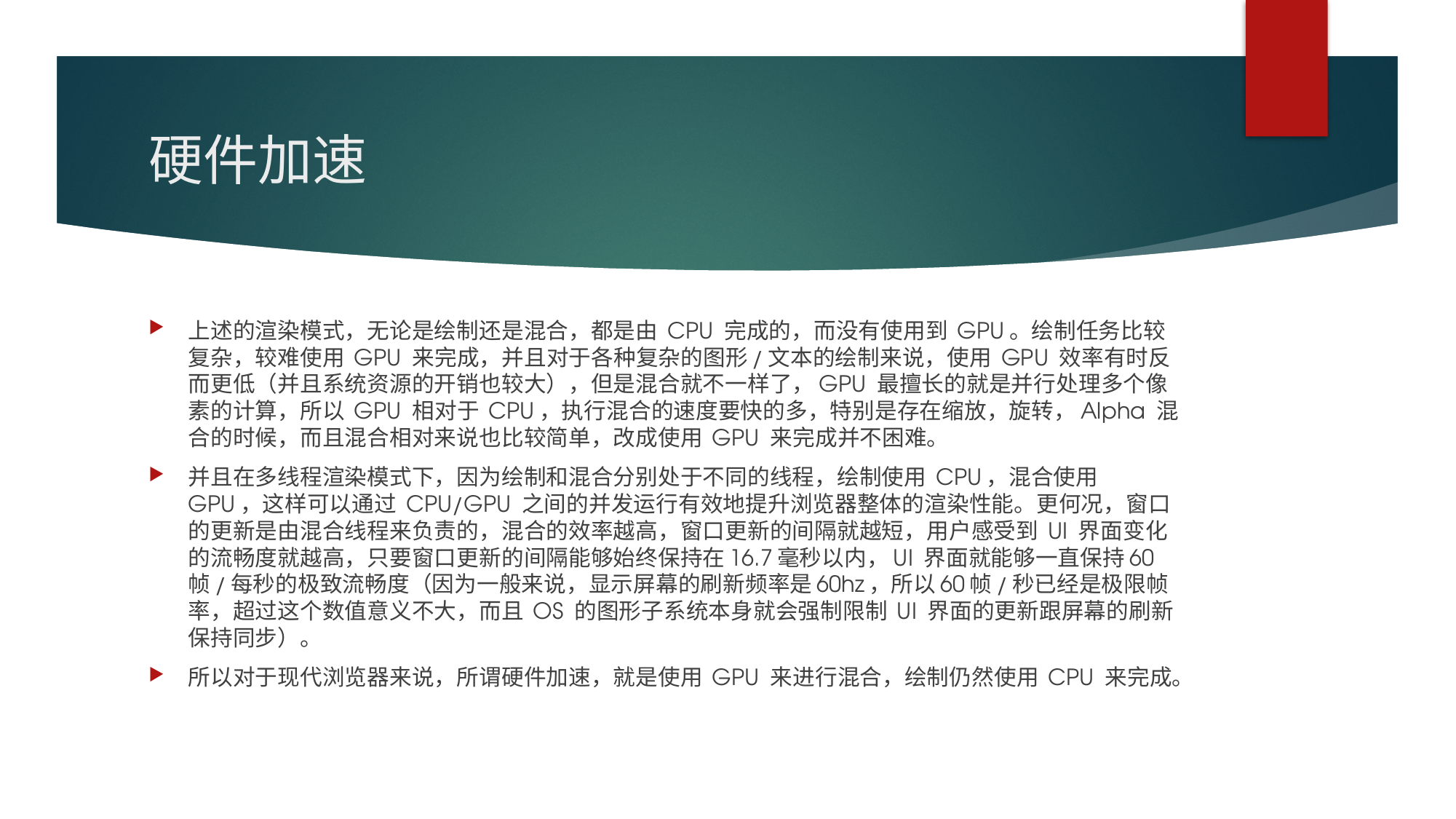

# 硬件加速
上述的渲染模式，无论是绘制还是混合，都是由 CPU 完成的，而没有使用到 GPU。绘制任务比较复杂，较难使用 GPU 来完成，并且对于各种复杂的图形/文本的绘制来说，使用 GPU 效率有时反而更低（并且系统资源的开销也较大），但是混合就不一样了，GPU 最擅长的就是并行处理多个像素的计算，所以 GPU 相对于 CPU，执行混合的速度要快的多，特别是存在缩放，旋转，Alpha 混合的时候，而且混合相对来说也比较简单，改成使用 GPU 来完成并不困难。
并且在多线程渲染模式下，因为绘制和混合分别处于不同的线程，绘制使用 CPU，混合使用 GPU，这样可以通过 CPU/GPU 之间的并发运行有效地提升浏览器整体的渲染性能。更何况，窗口的更新是由混合线程来负责的，混合的效率越高，窗口更新的间隔就越短，用户感受到 UI 界面变化的流畅度就越高，只要窗口更新的间隔能够始终保持在16.7毫秒以内，UI 界面就能够一直保持60帧/每秒的极致流畅度（因为一般来说，显示屏幕的刷新频率是60hz，所以60帧/秒已经是极限帧率，超过这个数值意义不大，而且 OS 的图形子系统本身就会强制限制 UI 界面的更新跟屏幕的刷新保持同步）。
所以对于现代浏览器来说，所谓硬件加速，就是使用 GPU 来进行混合，绘制仍然使用 CPU 来完成。